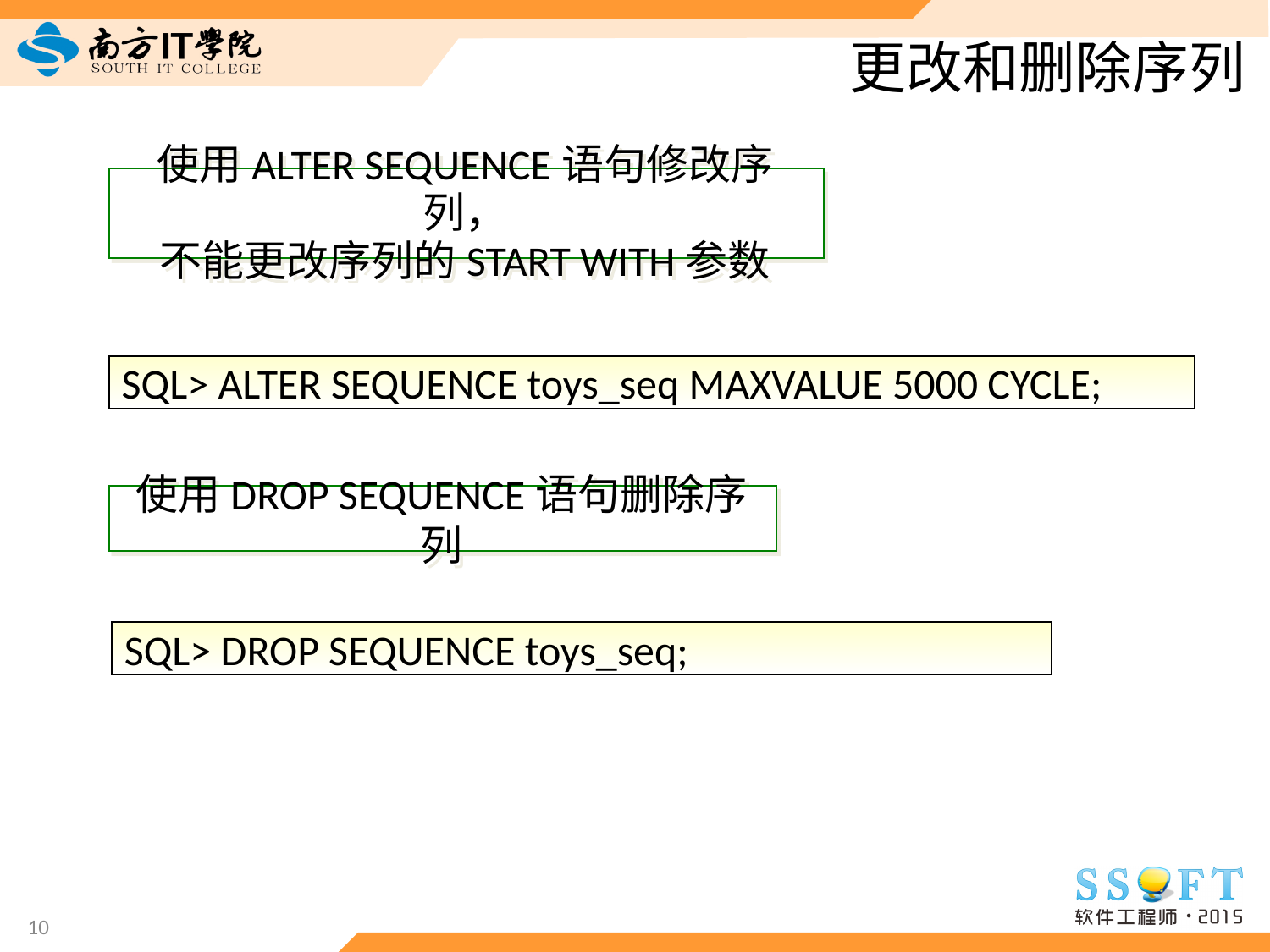

# 更改和删除序列
使用ALTER SEQUENCE语句修改序列，
不能更改序列的START WITH参数
SQL> ALTER SEQUENCE toys_seq MAXVALUE 5000 CYCLE;
使用DROP SEQUENCE语句删除序列
SQL> DROP SEQUENCE toys_seq;
10